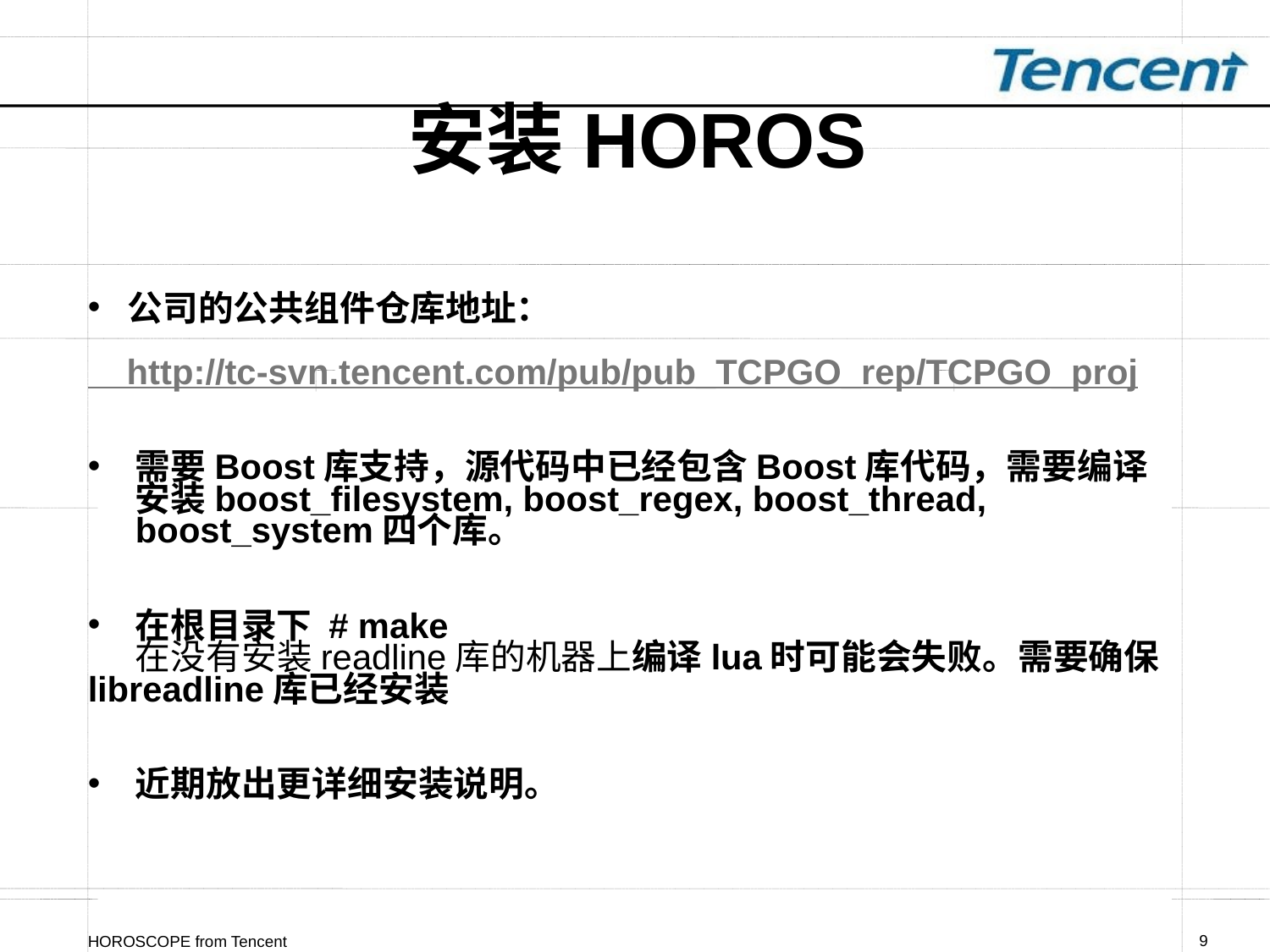

# 安装HOROS

公司的公共组件仓库地址：

    http://tc-svn.tencent.com/pub/pub_TCPGO_rep/TCPGO_proj

需要Boost库支持，源代码中已经包含Boost库代码，需要编译安装boost_filesystem, boost_regex, boost_thread, boost_system四个库。

在根目录下 # make
     在没有安装readline库的机器上编译lua时可能会失败。需要确保libreadline库已经安装

近期放出更详细安装说明。
HOROSCOPE from Tencent